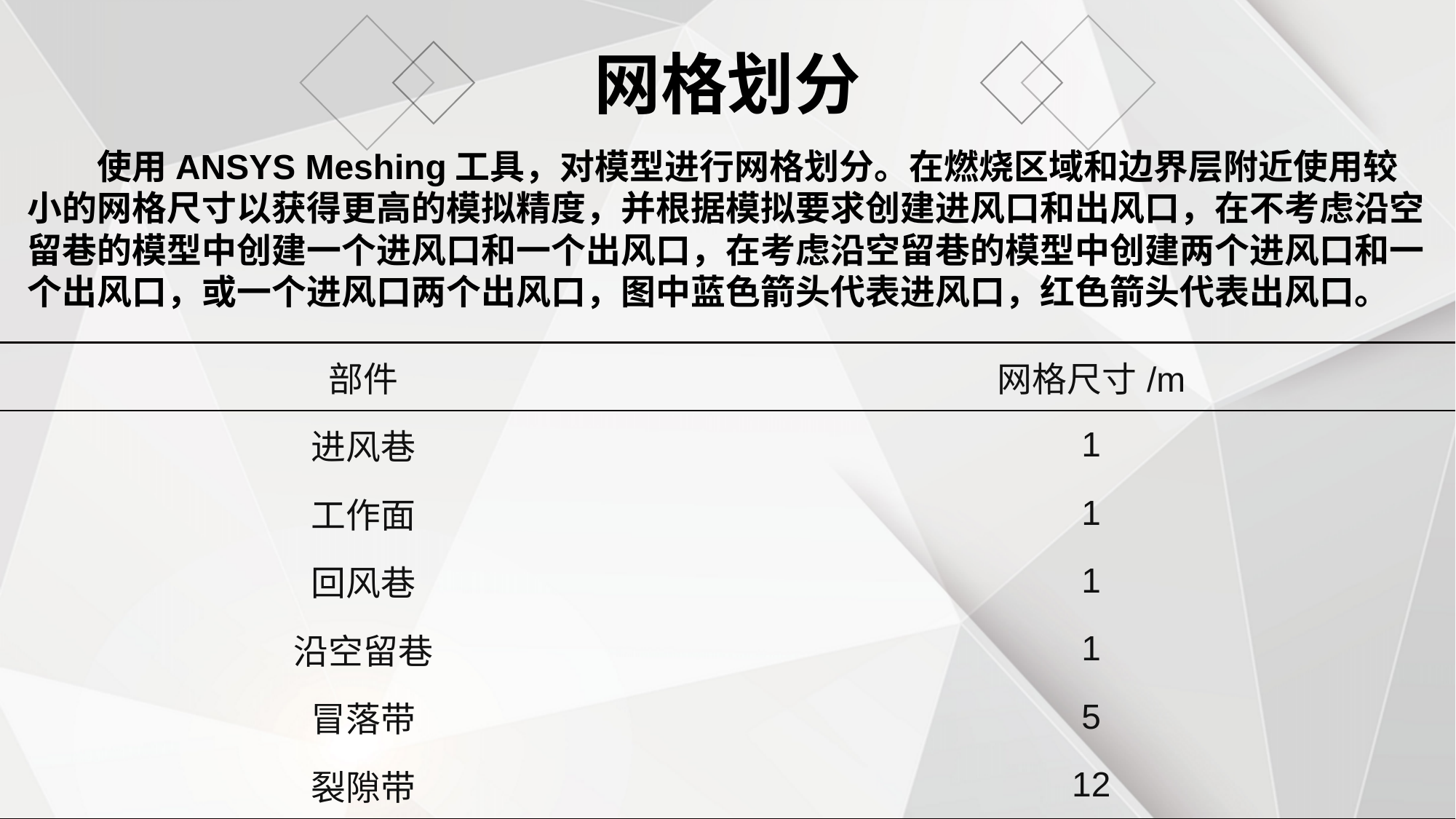

网格划分
使用ANSYS Meshing工具，对模型进行网格划分。在燃烧区域和边界层附近使用较小的网格尺寸以获得更高的模拟精度，并根据模拟要求创建进风口和出风口，在不考虑沿空留巷的模型中创建一个进风口和一个出风口，在考虑沿空留巷的模型中创建两个进风口和一个出风口，或一个进风口两个出风口，图中蓝色箭头代表进风口，红色箭头代表出风口。
| 部件 | 网格尺寸/m |
| --- | --- |
| 进风巷 | 1 |
| 工作面 | 1 |
| 回风巷 | 1 |
| 沿空留巷 | 1 |
| 冒落带 | 5 |
| 裂隙带 | 12 |